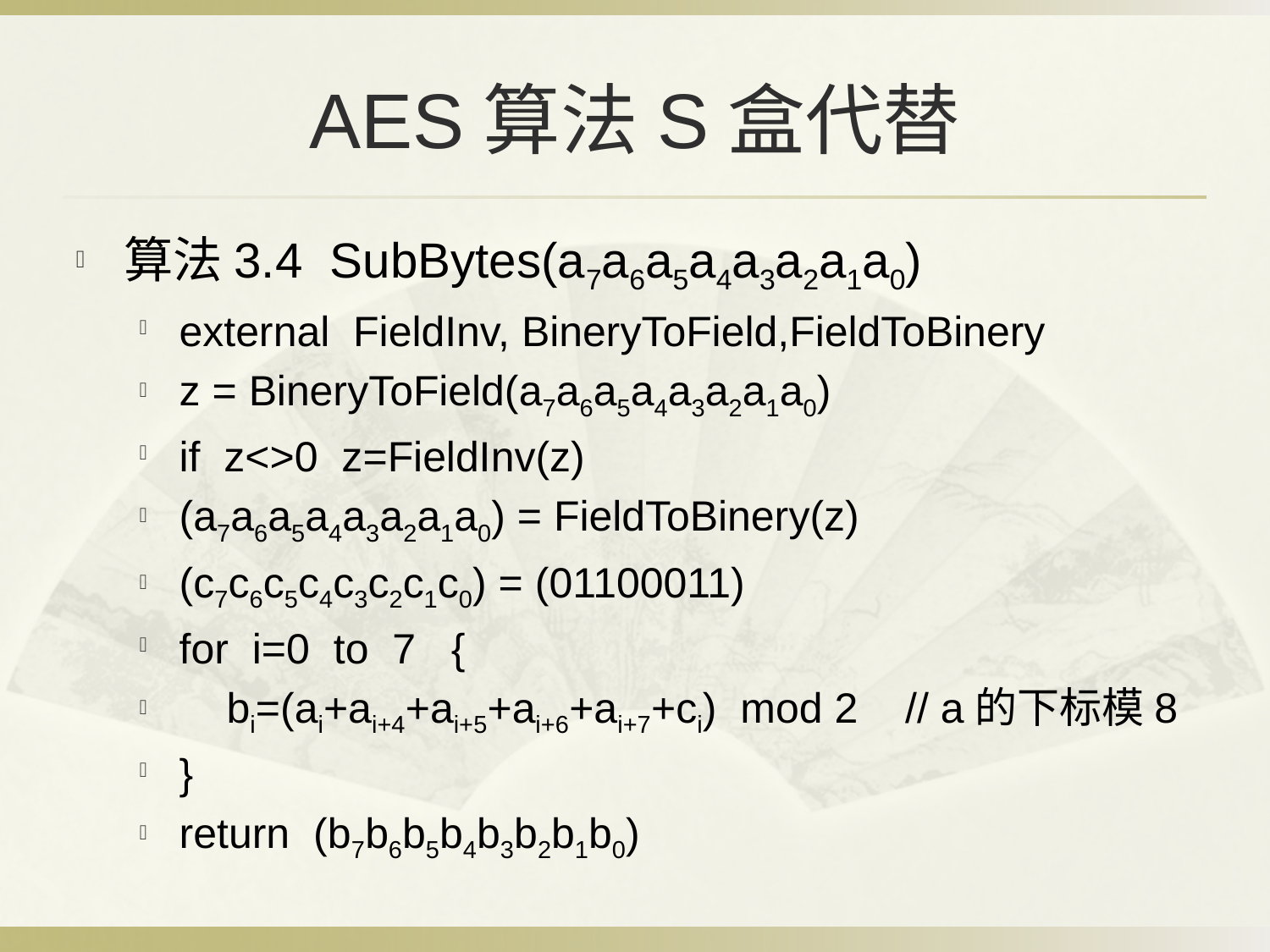

# AES算法S盒代替
算法3.4  SubBytes(a7a6a5a4a3a2a1a0)
external  FieldInv, BineryToField,FieldToBinery
z = BineryToField(a7a6a5a4a3a2a1a0)
if  z<>0  z=FieldInv(z)
(a7a6a5a4a3a2a1a0) = FieldToBinery(z)
(c7c6c5c4c3c2c1c0) = (01100011)
for  i=0  to  7   {
    bi=(ai+ai+4+ai+5+ai+6+ai+7+ci)  mod 2    // a的下标模8
}
return  (b7b6b5b4b3b2b1b0)